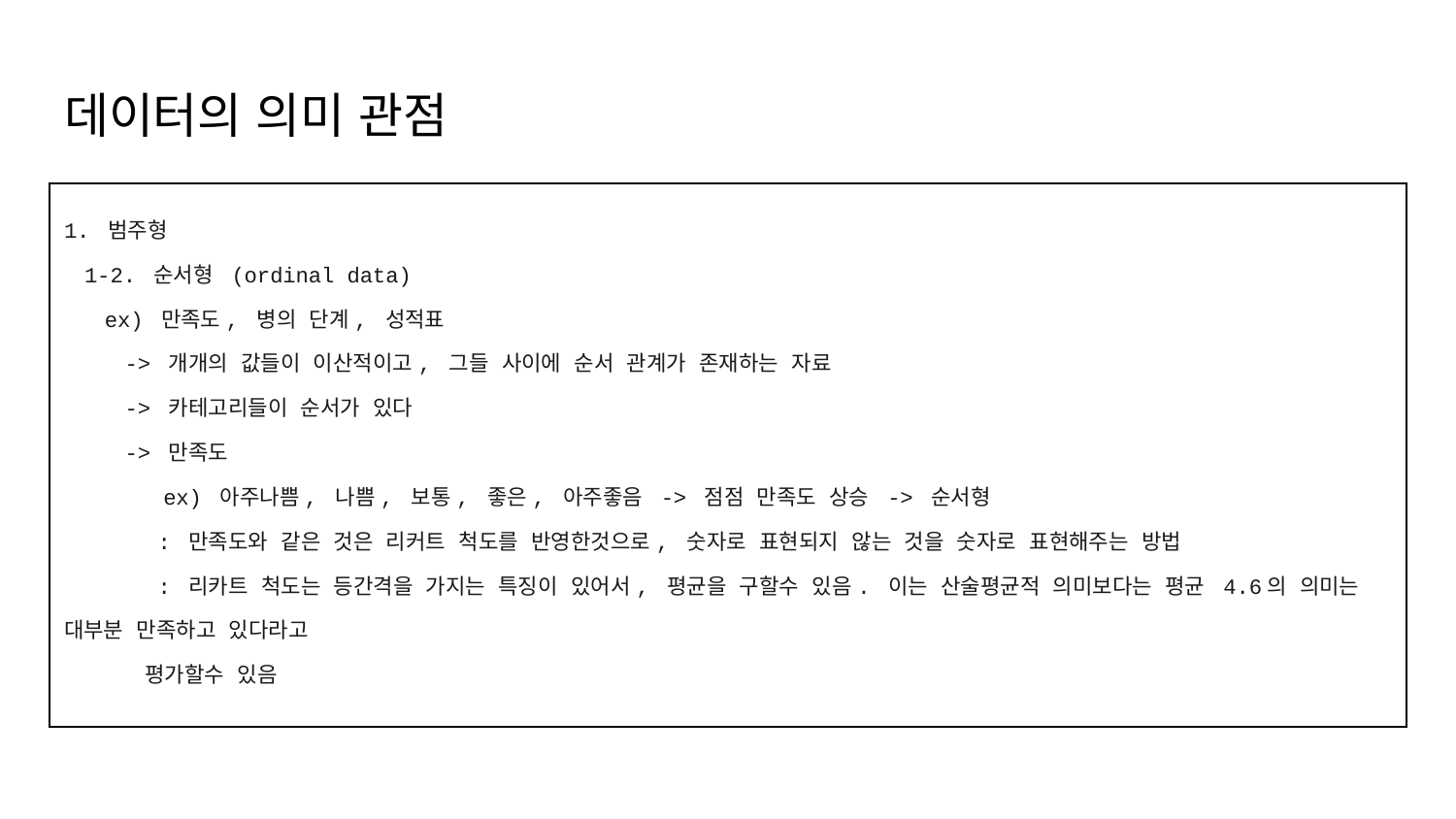

# 데이터의 의미 관점
1. 범주형
1-2. 순서형 (ordinal data)
ex) 만족도, 병의 단계, 성적표
-> 개개의 값들이 이산적이고, 그들 사이에 순서 관계가 존재하는 자료
-> 카테고리들이 순서가 있다
-> 만족도
   ex) 아주나쁨, 나쁨, 보통, 좋은, 아주좋음 -> 점점 만족도 상승 -> 순서형
 : 만족도와 같은 것은 리커트 척도를 반영한것으로, 숫자로 표현되지 않는 것을 숫자로 표현해주는 방법
 : 리카트 척도는 등간격을 가지는 특징이 있어서, 평균을 구할수 있음. 이는 산술평균적 의미보다는 평균 4.6의 의미는 대부분 만족하고 있다라고
평가할수 있음